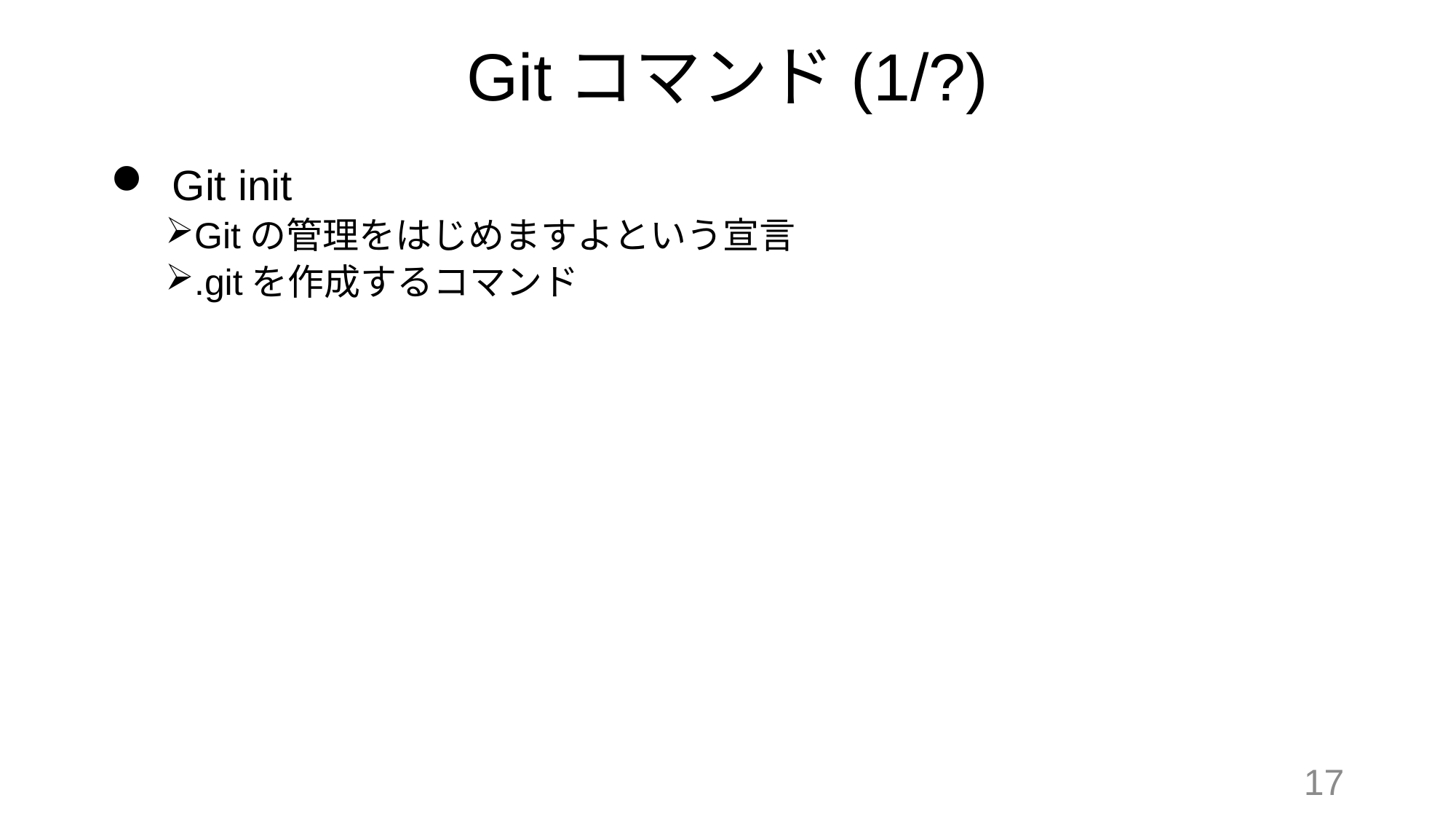

# Gitコマンド(1/?)
Git init
Gitの管理をはじめますよという宣言
.gitを作成するコマンド
17